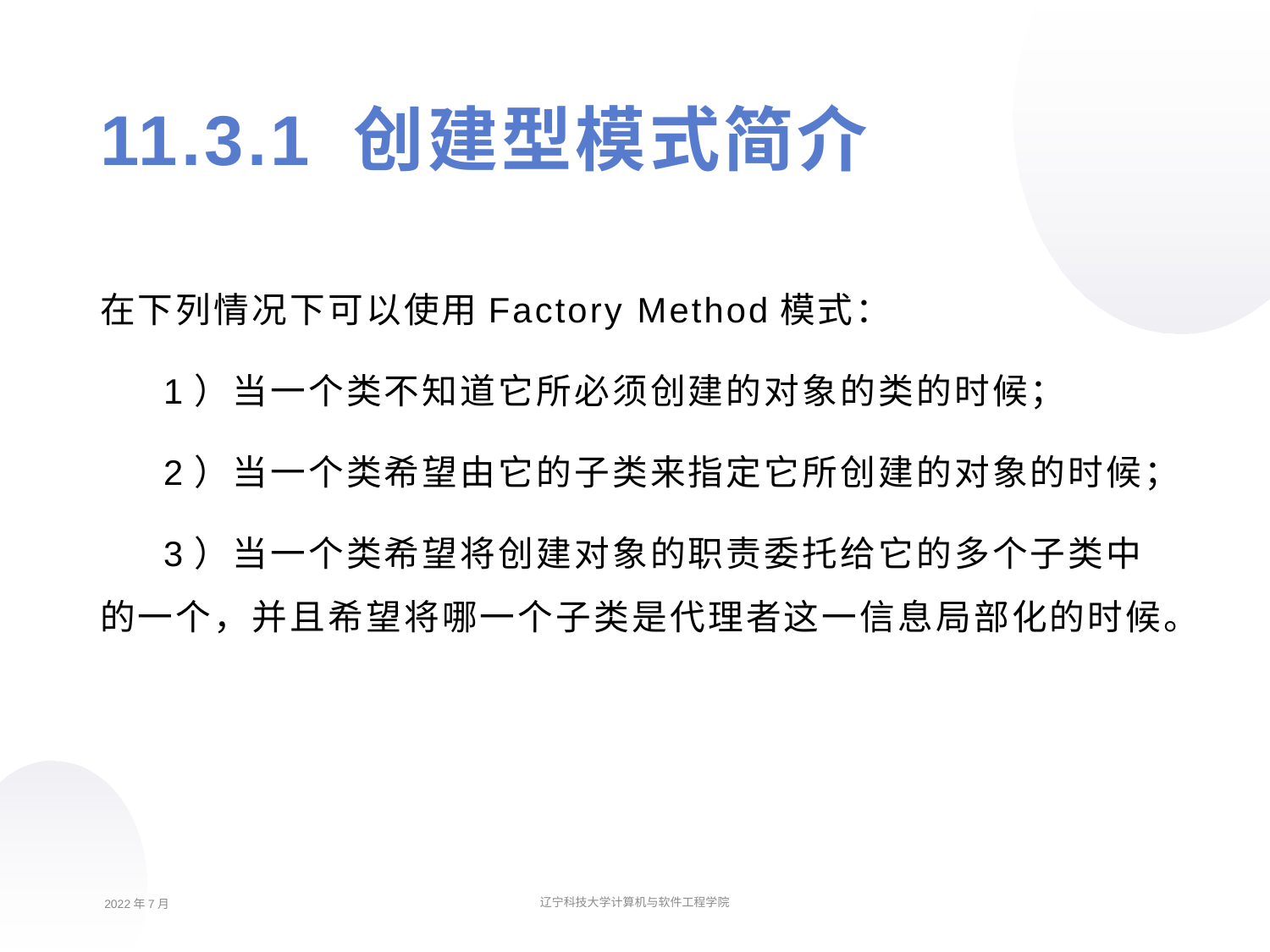

11.3.1 创建型模式简介
在下列情况下可以使用Factory Method模式：
1）当一个类不知道它所必须创建的对象的类的时候；
2）当一个类希望由它的子类来指定它所创建的对象的时候；
3）当一个类希望将创建对象的职责委托给它的多个子类中的一个，并且希望将哪一个子类是代理者这一信息局部化的时候。

2022年7月
辽宁科技大学计算机与软件工程学院
49